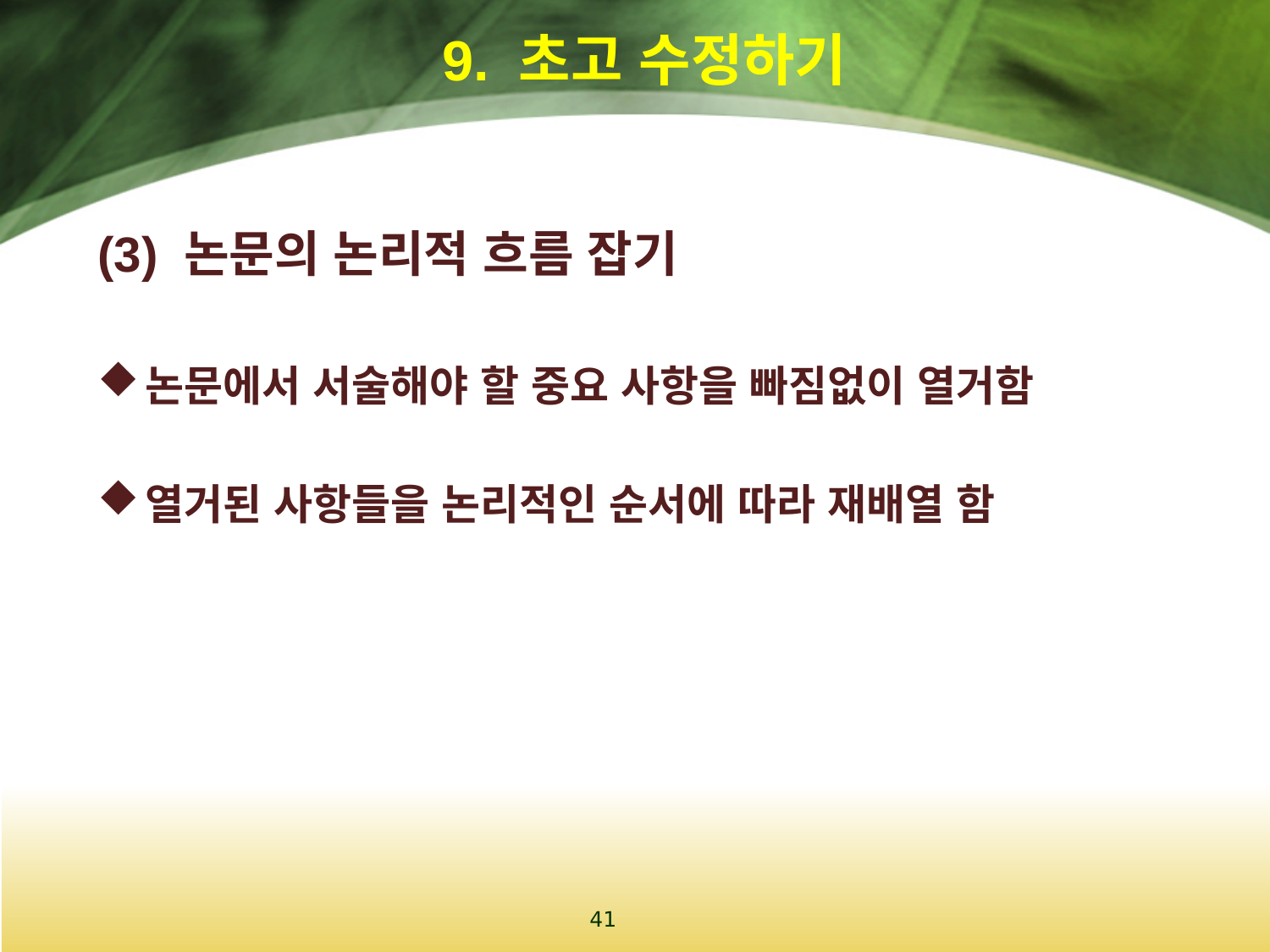

# 9. 초고 수정하기
(3) 논문의 논리적 흐름 잡기

논문에서 서술해야 할 중요 사항을 빠짐없이 열거함

열거된 사항들을 논리적인 순서에 따라 재배열 함

41